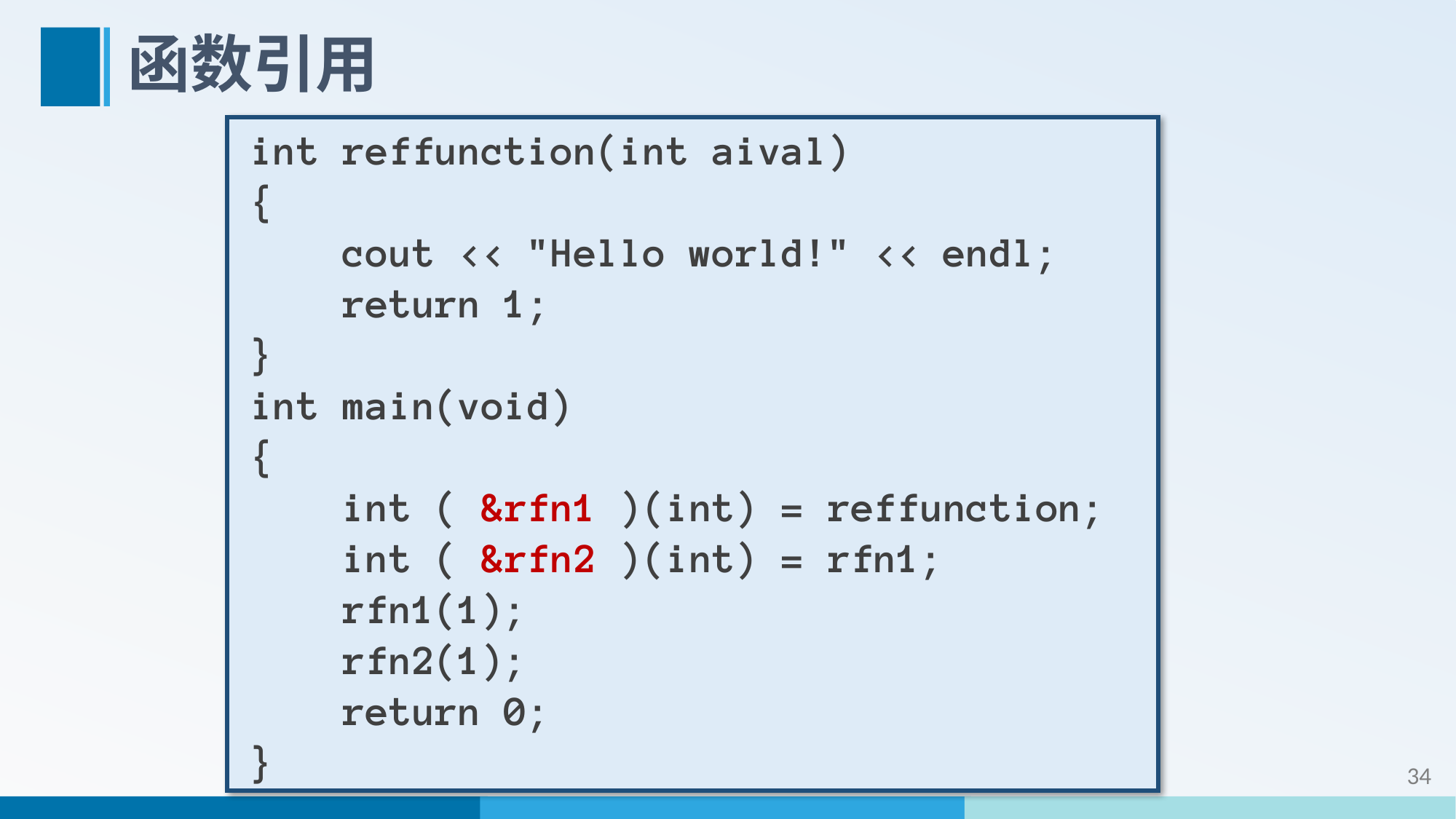

# 函数引用
int reffunction(int aival)
{
    cout << "Hello world!" << endl;
    return 1;
}
int main(void)
{
    int ( &rfn1 )(int) = reffunction;
    int ( &rfn2 )(int) = rfn1;
    rfn1(1);
    rfn2(1);
    return 0;
}